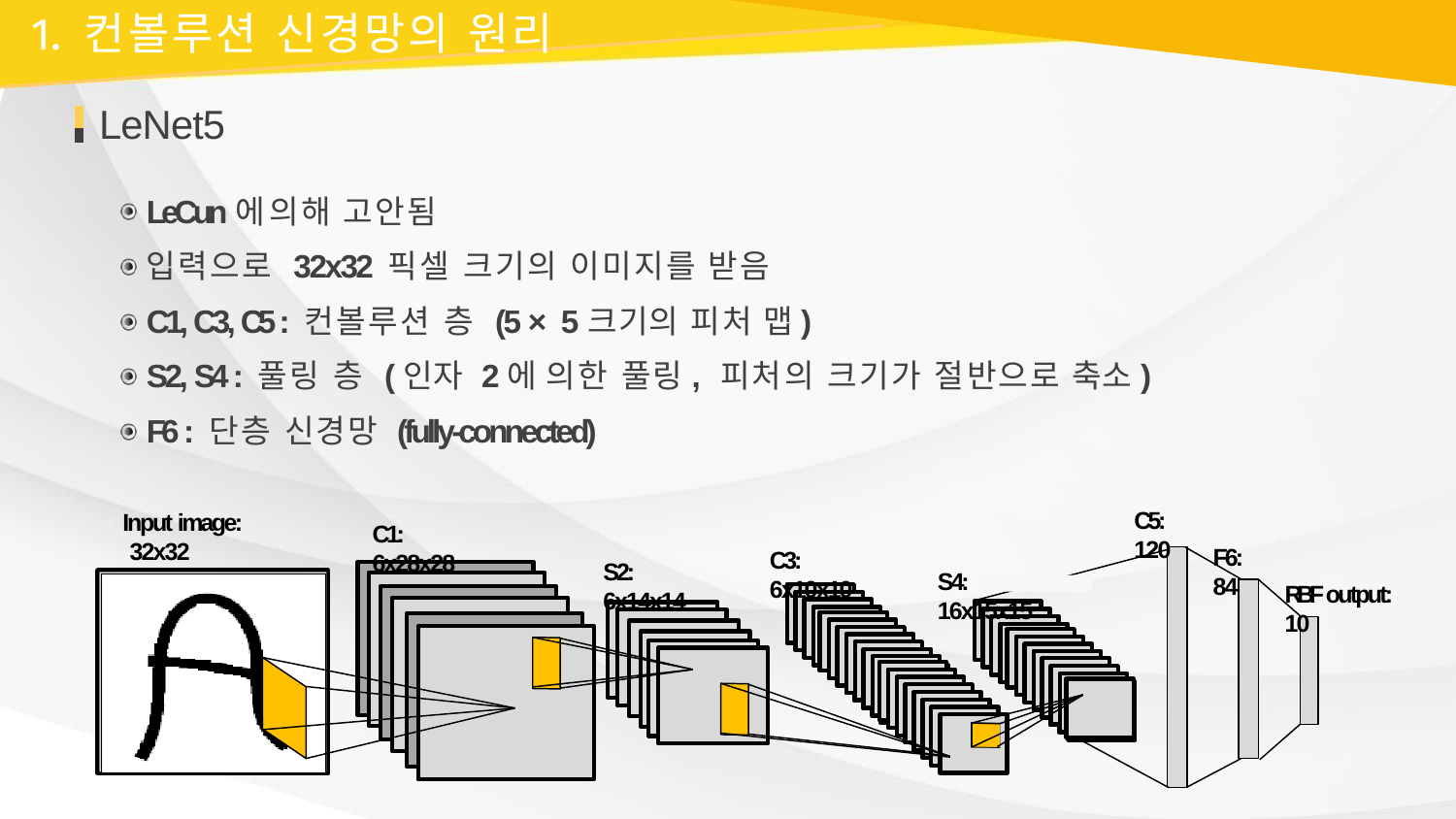

# 1. 컨볼루션 신경망의 원리
LeNet5

LeCun에 의해 고안됨
입력으로 32x32 픽셀 크기의 이미지를 받음
C1, C3, C5 : 컨볼루션 층 (5 × 5크기의 피처 맵)
S2, S4 : 풀링 층 (인자 2에 의한 풀링, 피처의 크기가 절반으로 축소)
F6 : 단층 신경망 (fully-connected)

C5: 120
Input image:  32x32
C1: 6x28x28
F6: 84
C3: 6x10x10

S2: 6x14x14

S4: 16x15x15

RBF output: 10